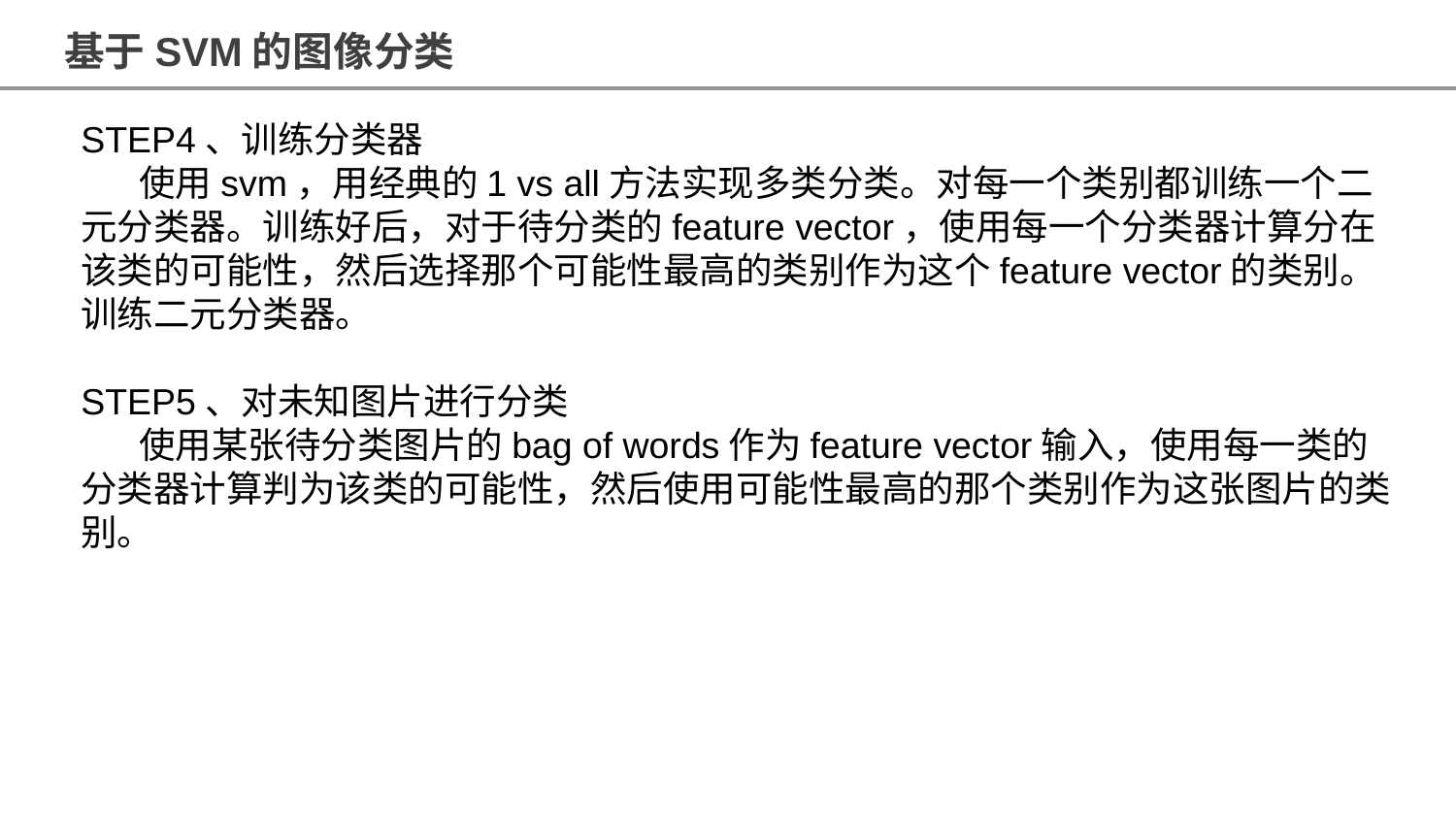

基于SVM的图像分类
STEP4、训练分类器
      使用svm，用经典的1 vs all方法实现多类分类。对每一个类别都训练一个二元分类器。训练好后，对于待分类的feature vector，使用每一个分类器计算分在该类的可能性，然后选择那个可能性最高的类别作为这个feature vector的类别。训练二元分类器。

STEP5、对未知图片进行分类
      使用某张待分类图片的bag of words作为feature vector输入，使用每一类的分类器计算判为该类的可能性，然后使用可能性最高的那个类别作为这张图片的类别。